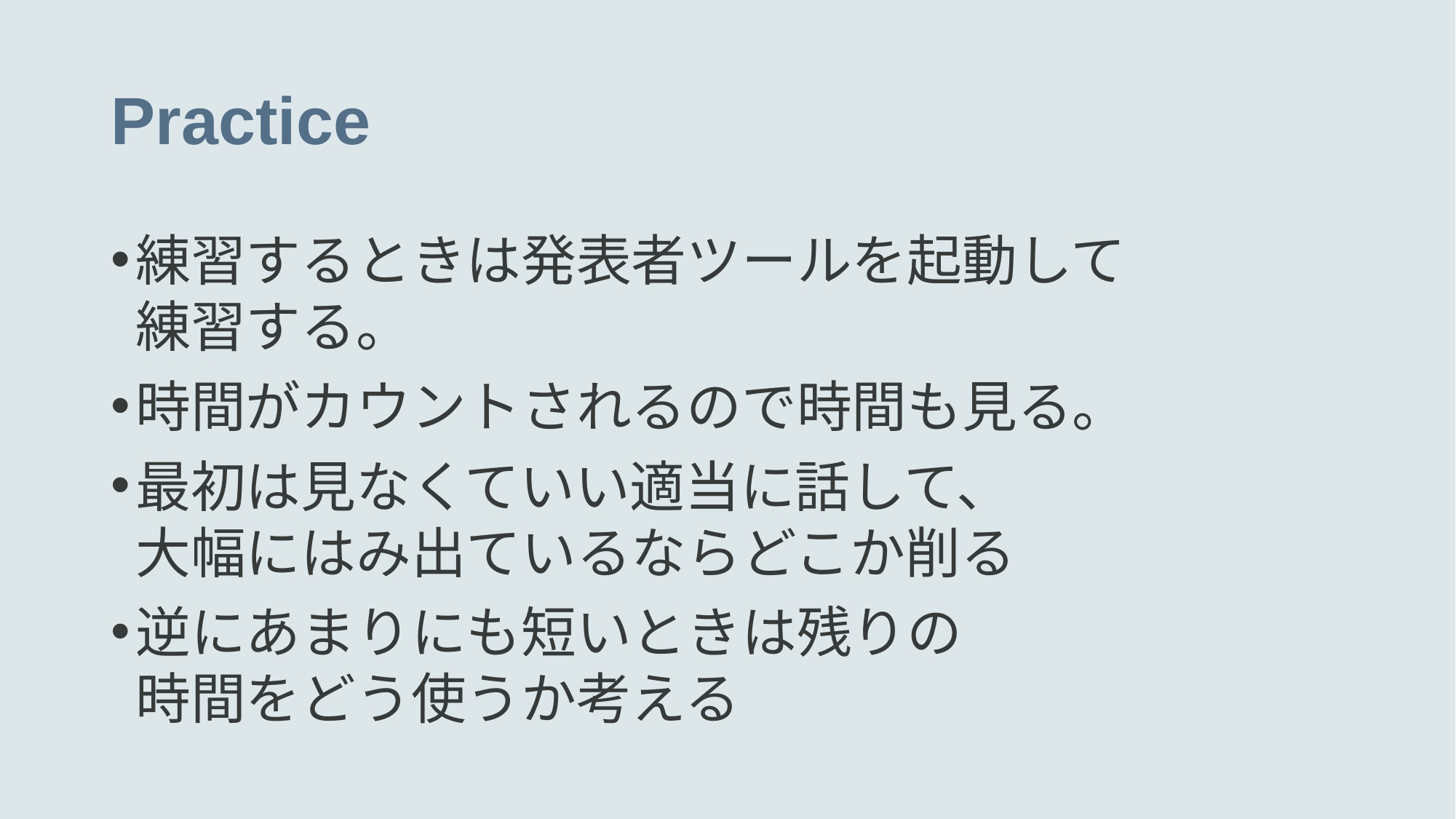

# Practice
練習するときは発表者ツールを起動して
練習する。
時間がカウントされるので時間も見る。
最初は見なくていい適当に話して、
大幅にはみ出ているならどこか削る
逆にあまりにも短いときは残りの
時間をどう使うか考える